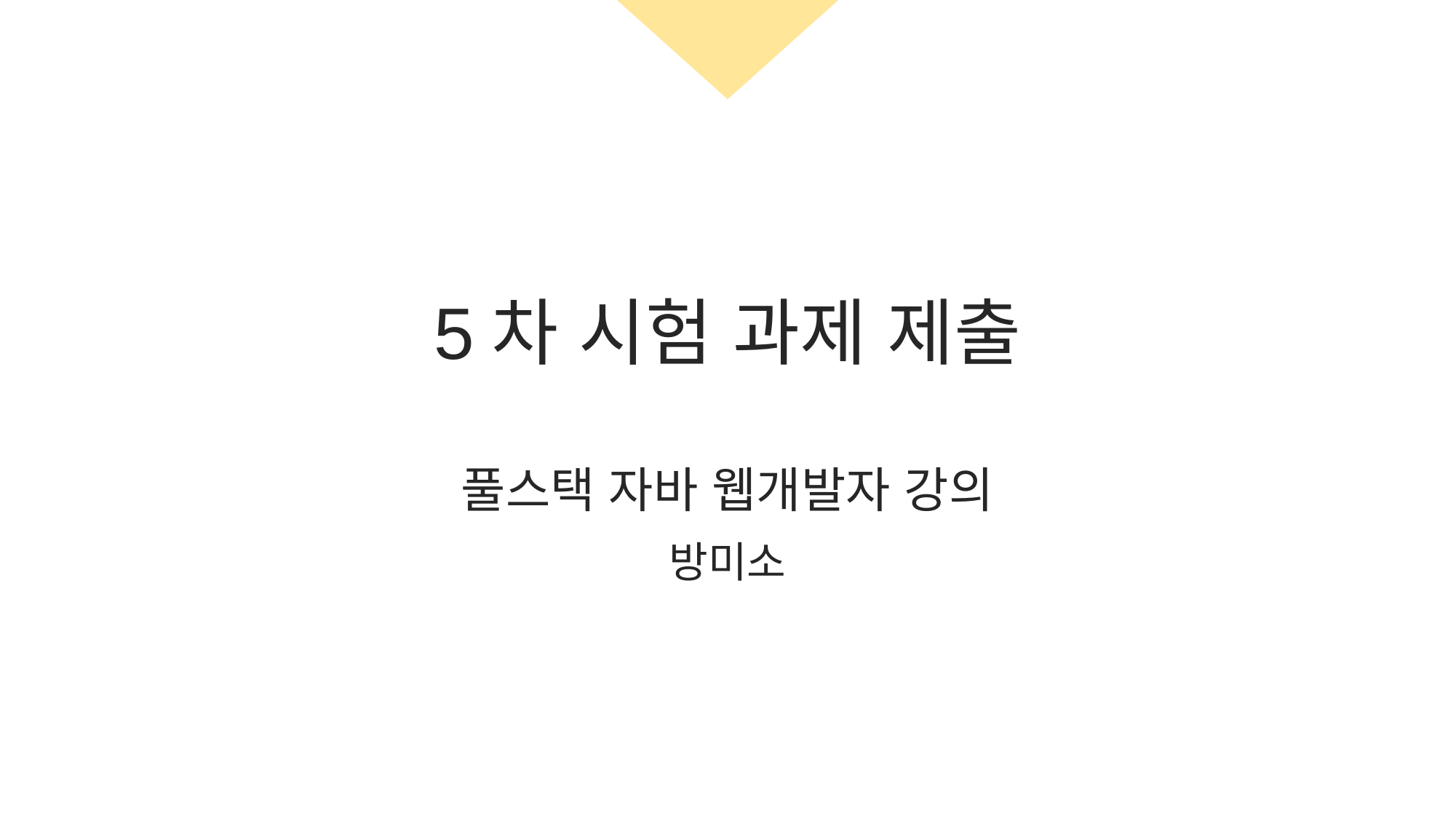

5차 시험 과제 제출
풀스택 자바 웹개발자 강의

방미소